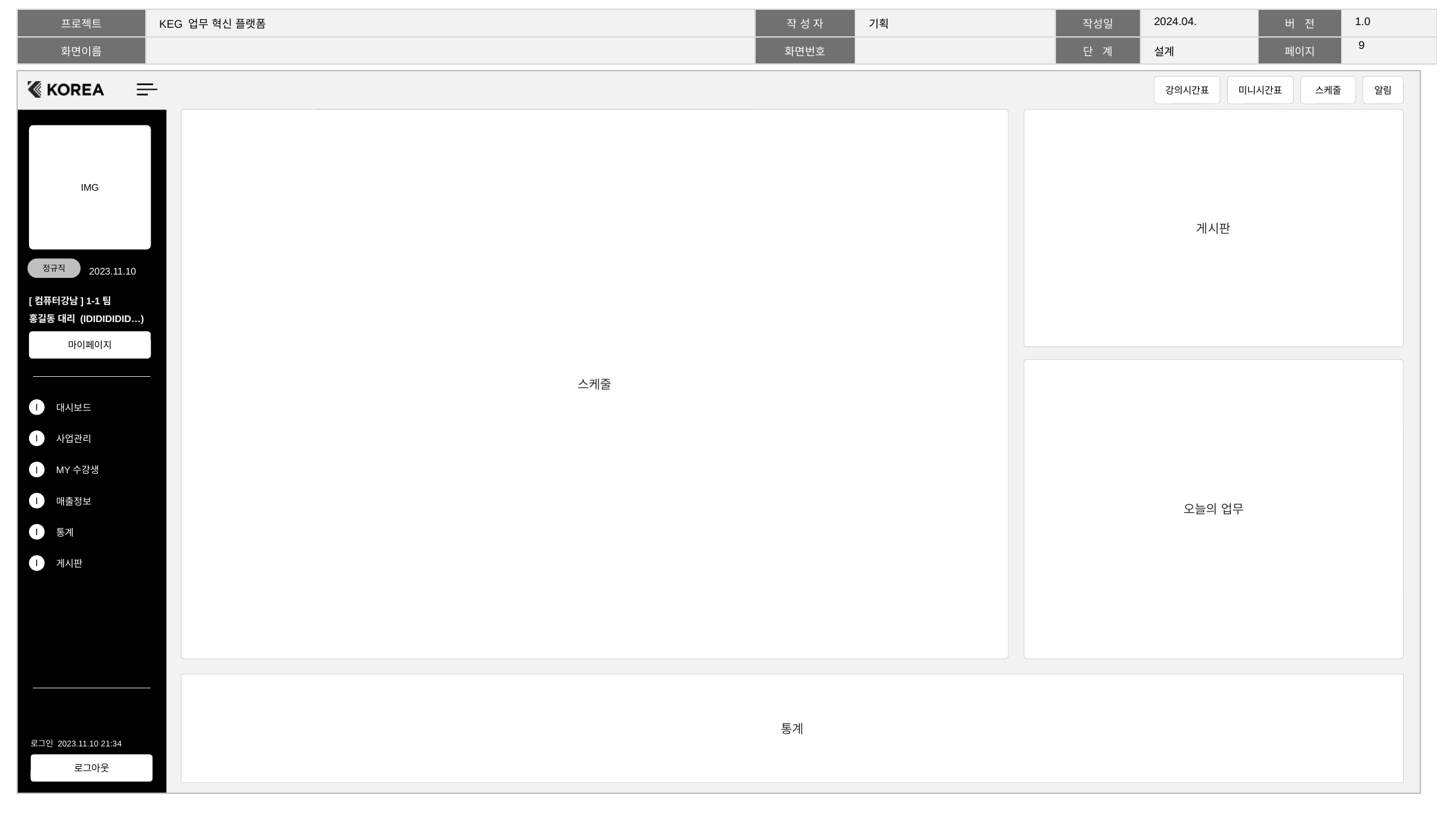

9

#
강의시간표
미니시간표
스케줄
알림
스케줄
게시판
오늘의 업무
통계